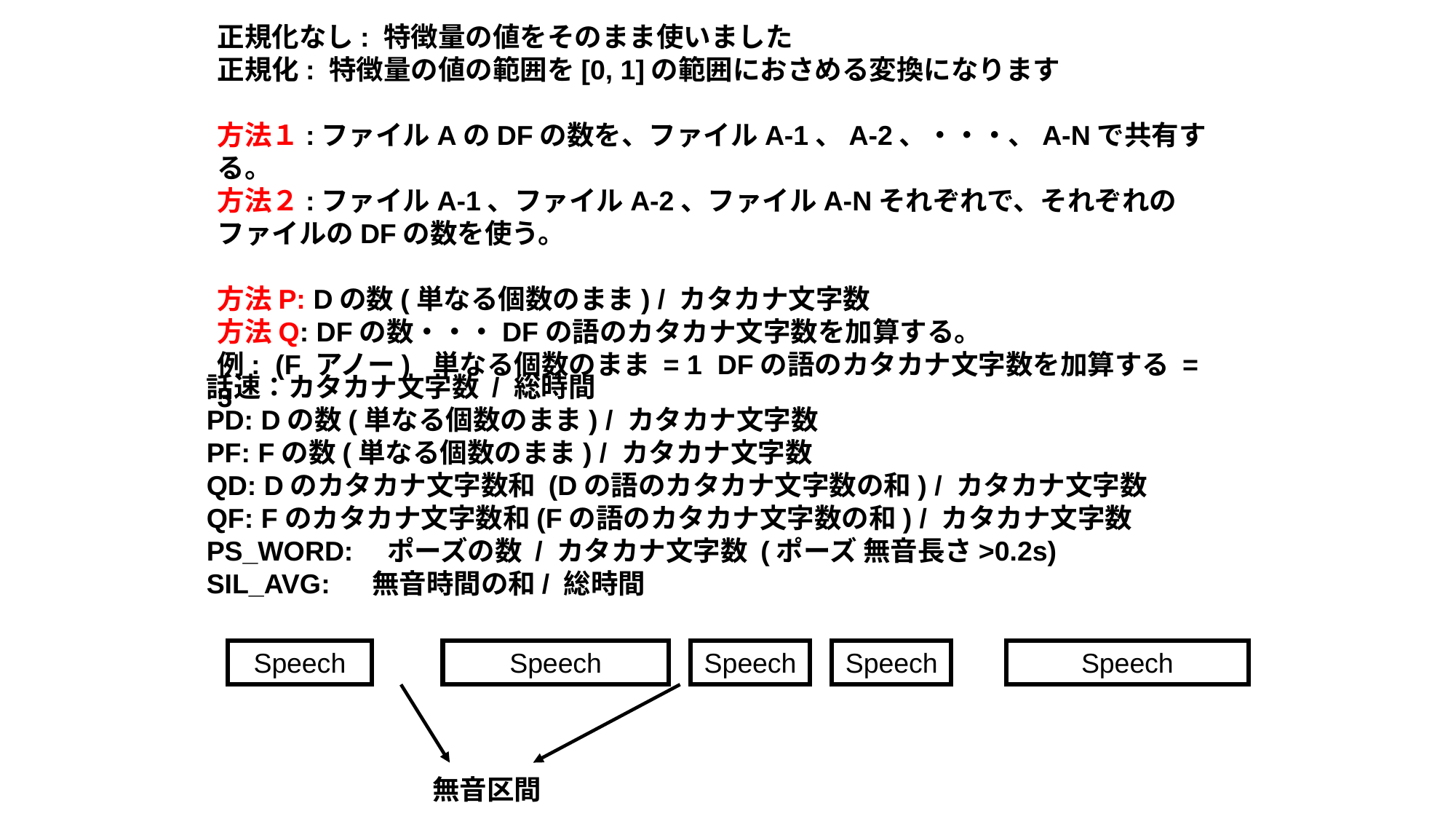

正規化なし: 特徴量の値をそのまま使いました
正規化: 特徴量の値の範囲を[0, 1]の範囲におさめる変換になります

方法１:ファイルAのDFの数を、ファイルA-1、A-2、・・・、A-Nで共有する。
方法２:ファイルA-1、ファイルA-2、ファイルA-Nそれぞれで、それぞれのファイルのDFの数を使う。

方法P: Dの数(単なる個数のまま) / カタカナ文字数
方法Q: DFの数・・・DFの語のカタカナ文字数を加算する。
例:  (F アノー)  単なる個数のまま = 1  DFの語のカタカナ文字数を加算する = 3
話速：カタカナ文字数 / 総時間
PD: Dの数(単なる個数のまま) / カタカナ文字数
PF: Fの数(単なる個数のまま) / カタカナ文字数
QD: Dのカタカナ文字数和 (Dの語のカタカナ文字数の和) / カタカナ文字数
QF: Fのカタカナ文字数和(Fの語のカタカナ文字数の和) / カタカナ文字数
PS_WORD:　ポーズの数 / カタカナ文字数 (ポーズ 無音長さ>0.2s)
SIL_AVG: 　無音時間の和/ 総時間

Speech
Speech
Speech
Speech
Speech
無音区間